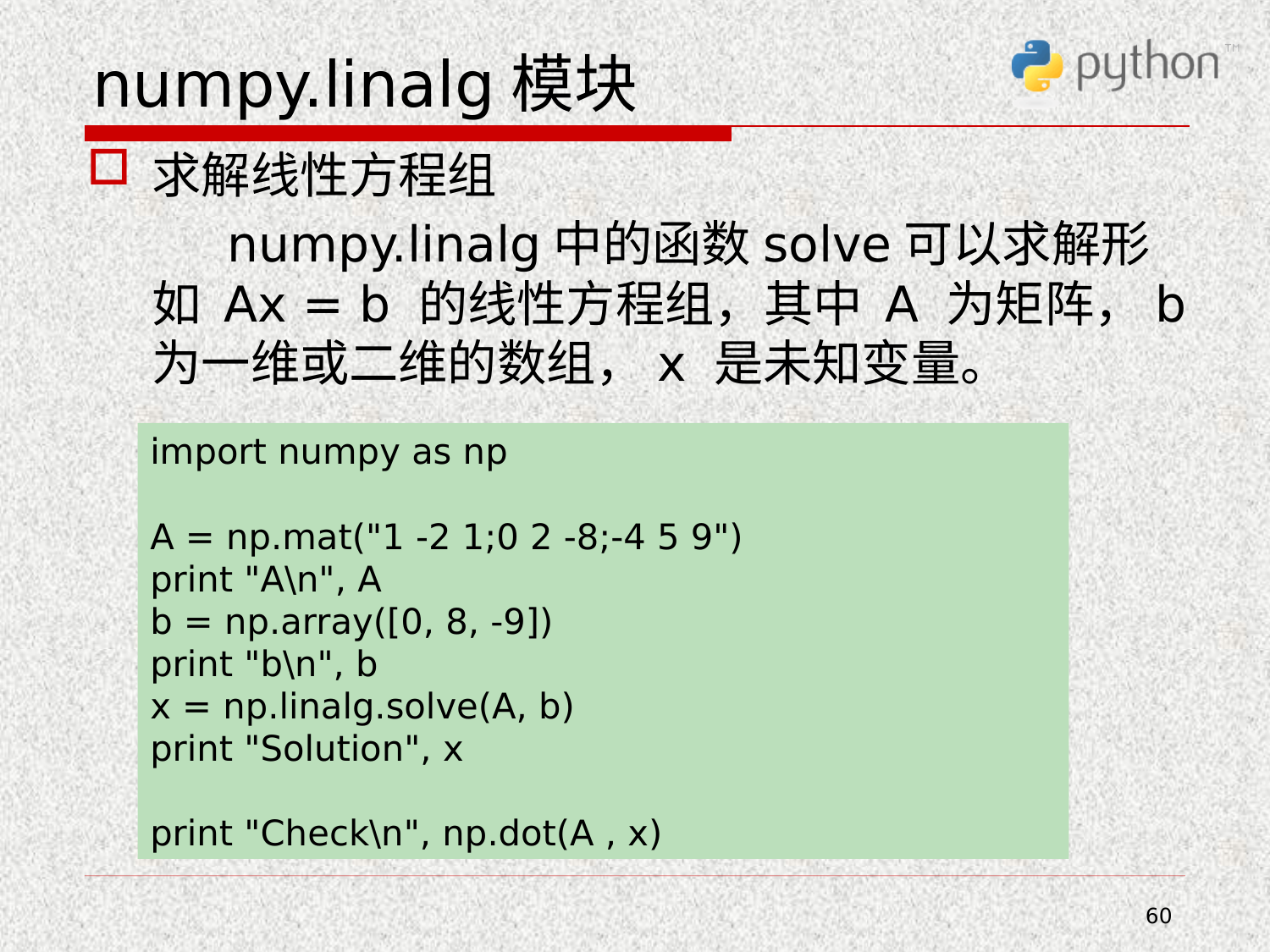

# numpy.linalg模块
求解线性方程组
         numpy.linalg中的函数solve可以求解形如 Ax = b 的线性方程组，其中 A 为矩阵，b 为一维或二维的数组，x 是未知变量。
import numpy as np

A = np.mat("1 -2 1;0 2 -8;-4 5 9")
print "A\n", A
b = np.array([0, 8, -9])
print "b\n", b
x = np.linalg.solve(A, b)
print "Solution", x

print "Check\n", np.dot(A , x)
60